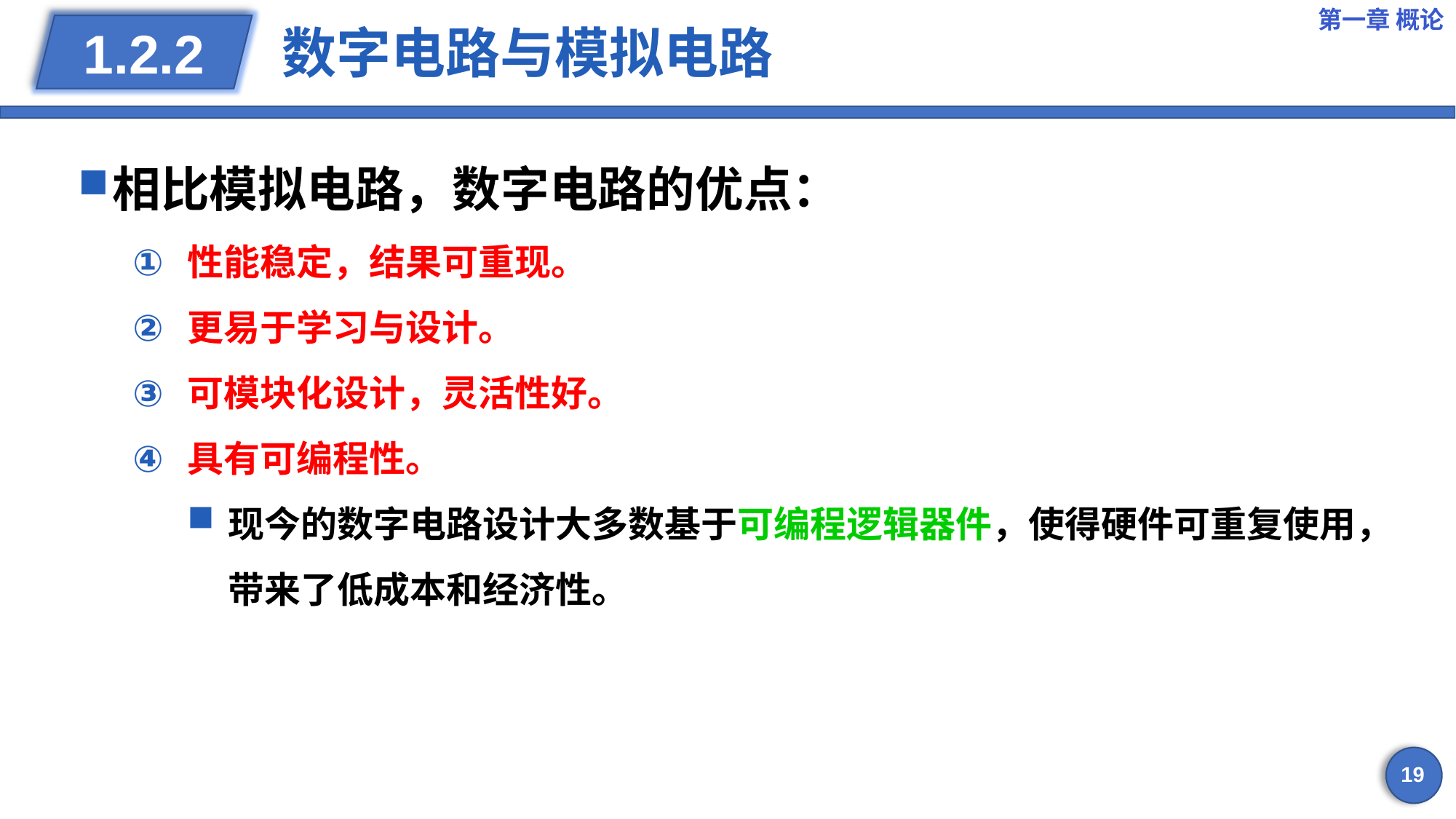

第一章 概论
# 数字电路与模拟电路
1.2.2
相比模拟电路，数字电路的优点：
性能稳定，结果可重现。
更易于学习与设计。
可模块化设计，灵活性好。
具有可编程性。
现今的数字电路设计大多数基于可编程逻辑器件，使得硬件可重复使用，带来了低成本和经济性。
19